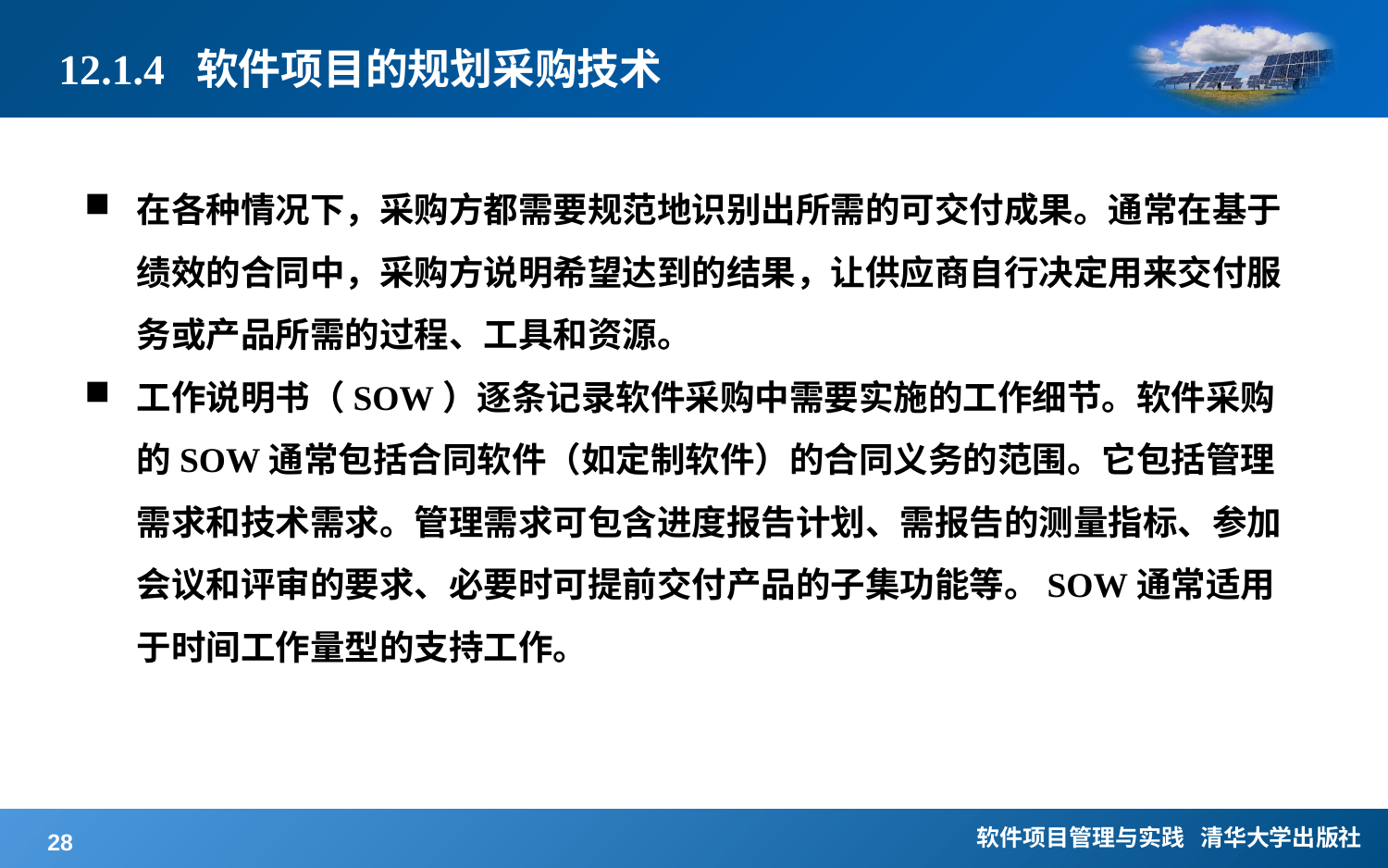

# 12.1.4  软件项目的规划采购技术
在各种情况下，采购方都需要规范地识别出所需的可交付成果。通常在基于绩效的合同中，采购方说明希望达到的结果，让供应商自行决定用来交付服务或产品所需的过程、工具和资源。
工作说明书（SOW）逐条记录软件采购中需要实施的工作细节。软件采购的SOW通常包括合同软件（如定制软件）的合同义务的范围。它包括管理需求和技术需求。管理需求可包含进度报告计划、需报告的测量指标、参加会议和评审的要求、必要时可提前交付产品的子集功能等。SOW通常适用于时间工作量型的支持工作。